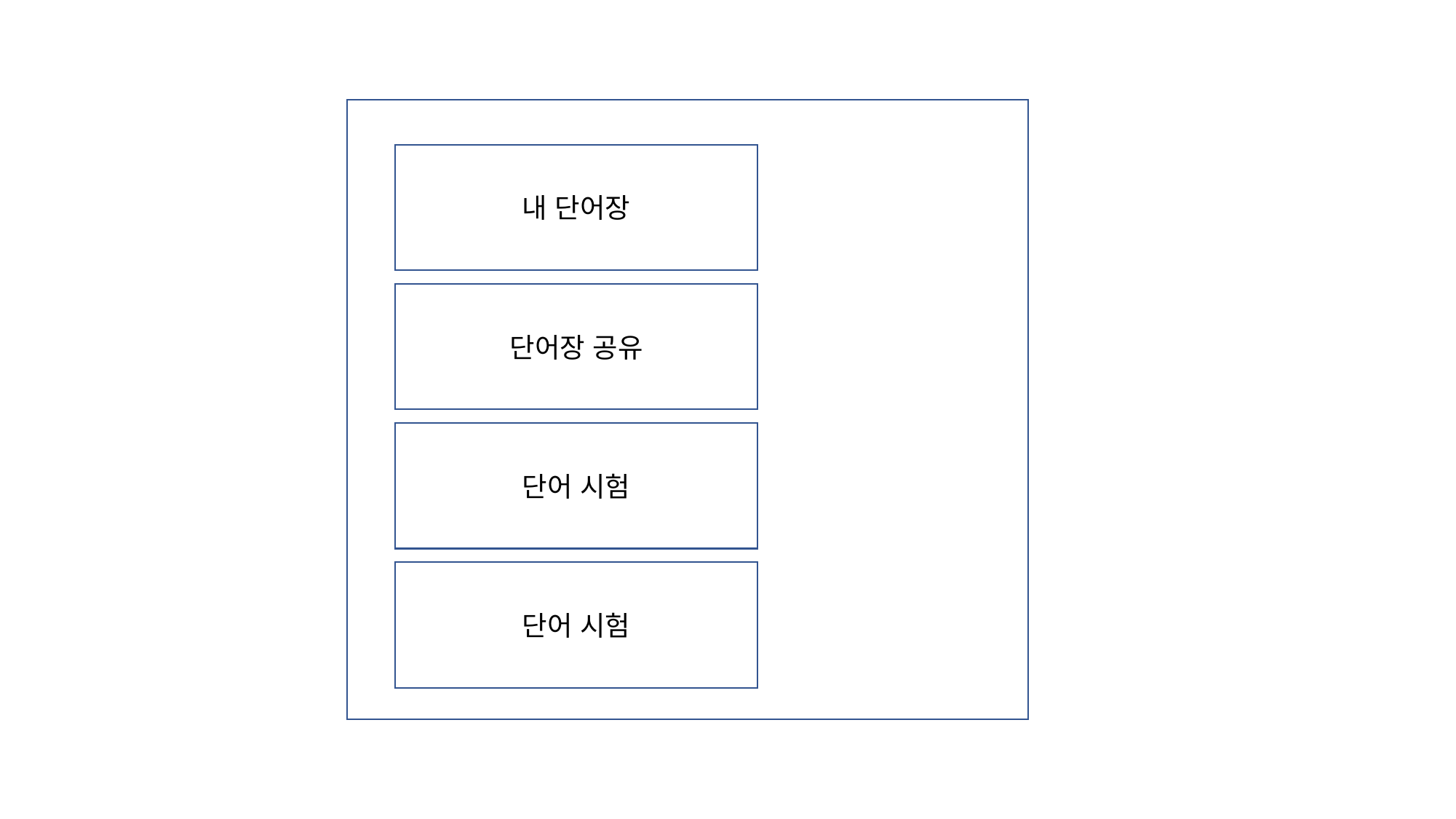

내 단어장
단어장 공유
단어 시험
단어 시험